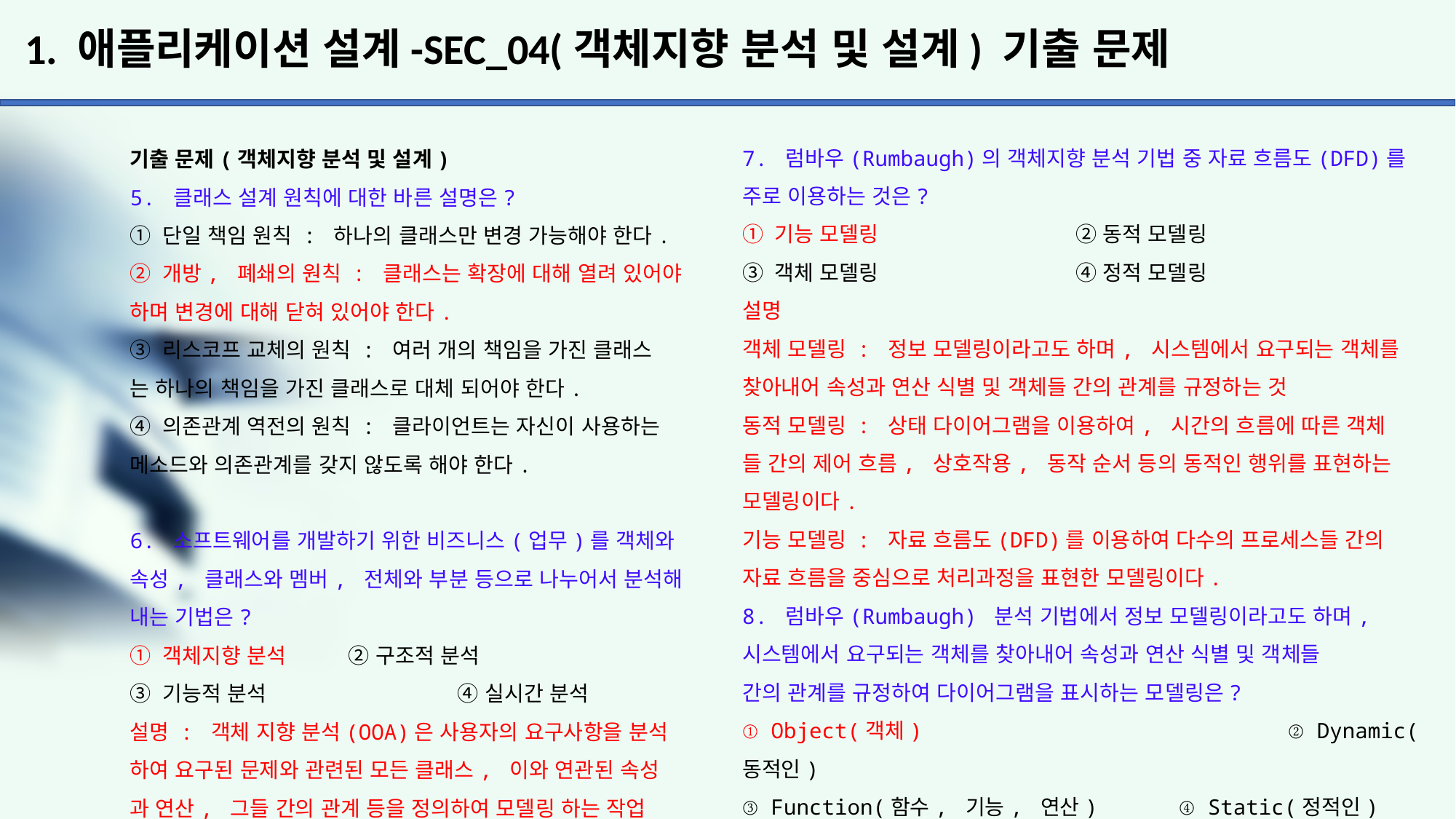

# 1. 애플리케이션 설계-SEC_04(객체지향 분석 및 설계) 기출 문제
7. 럼바우(Rumbaugh)의 객체지향 분석 기법 중 자료 흐름도(DFD)를 주로 이용하는 것은?
① 기능 모델링 		 ② 동적 모델링
③ 객체 모델링		 ④ 정적 모델링
설명
객체 모델링 : 정보 모델링이라고도 하며, 시스템에서 요구되는 객체를
찾아내어 속성과 연산 식별 및 객체들 간의 관계를 규정하는 것
동적 모델링 : 상태 다이어그램을 이용하여, 시간의 흐름에 따른 객체
들 간의 제어 흐름, 상호작용, 동작 순서 등의 동적인 행위를 표현하는
모델링이다.
기능 모델링 : 자료 흐름도(DFD)를 이용하여 다수의 프로세스들 간의
자료 흐름을 중심으로 처리과정을 표현한 모델링이다.
8. 럼바우(Rumbaugh) 분석 기법에서 정보 모델링이라고도 하며,
시스템에서 요구되는 객체를 찾아내어 속성과 연산 식별 및 객체들
간의 관계를 규정하여 다이어그램을 표시하는 모델링은?
① Object(객체)				② Dynamic(동적인)
③ Function(함수, 기능, 연산)	④ Static(정적인)
기출 문제(객체지향 분석 및 설계)
5. 클래스 설계 원칙에 대한 바른 설명은?
① 단일 책임 원칙 : 하나의 클래스만 변경 가능해야 한다.
② 개방, 폐쇄의 원칙 : 클래스는 확장에 대해 열려 있어야 하며 변경에 대해 닫혀 있어야 한다.
③ 리스코프 교체의 원칙 : 여러 개의 책임을 가진 클래스
는 하나의 책임을 가진 클래스로 대체 되어야 한다.
④ 의존관계 역전의 원칙 : 클라이언트는 자신이 사용하는
메소드와 의존관계를 갖지 않도록 해야 한다.

6. 소프트웨어를 개발하기 위한 비즈니스(업무)를 객체와 속성, 클래스와 멤버, 전체와 부분 등으로 나누어서 분석해 내는 기법은?
① 객체지향 분석 	② 구조적 분석
③ 기능적 분석		④ 실시간 분석
설명 : 객체 지향 분석(OOA)은 사용자의 요구사항을 분석
하여 요구된 문제와 관련된 모든 클래스, 이와 연관된 속성
과 연산, 그들 간의 관계 등을 정의하여 모델링 하는 작업
소프트웨어를 개발하기 위해서 비즈니스(업무)를 객체와 속성, 클래스와 멤버, 전체와 부분 등으로 나누어서 분석
하는 활동, 분석가에게 중요한 모델링 구성요소인 클래스,
객체, 속성, 연산들을 표현해서 문제를 모형화 할 수 있게
해준다. 객체는 클래스로부터 인스턴스화되고, 이 클래스
를 식별하는 것이 객체 지향 분석의 주요한 목적이다.